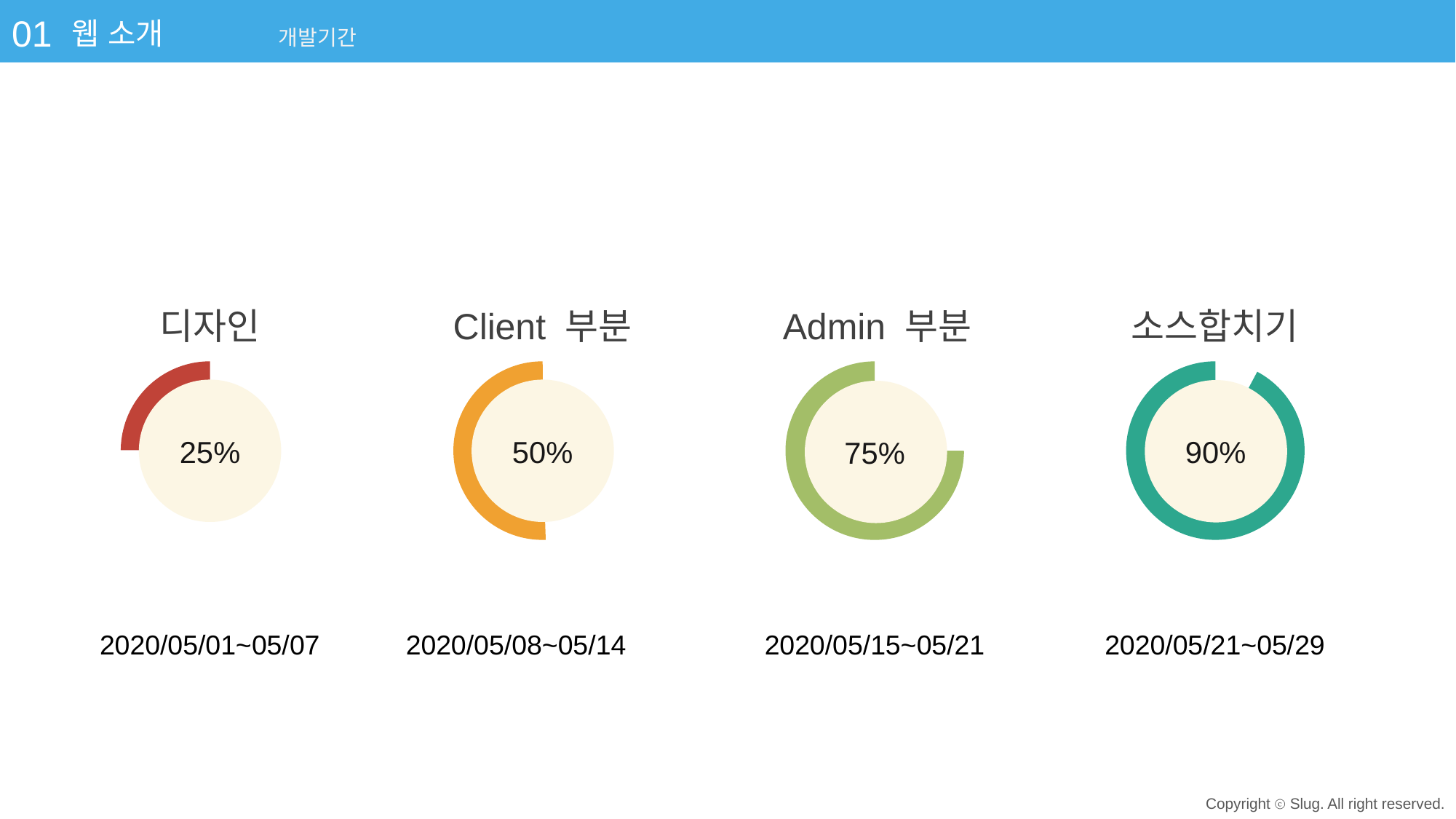

01
웹 소개
개발기간
디자인
Client 부분
소스합치기
Admin 부분

25%
50%
90%
75%
2020/05/01~05/07
2020/05/08~05/14
2020/05/15~05/21
2020/05/21~05/29
Copyright ⓒ Slug. All right reserved.